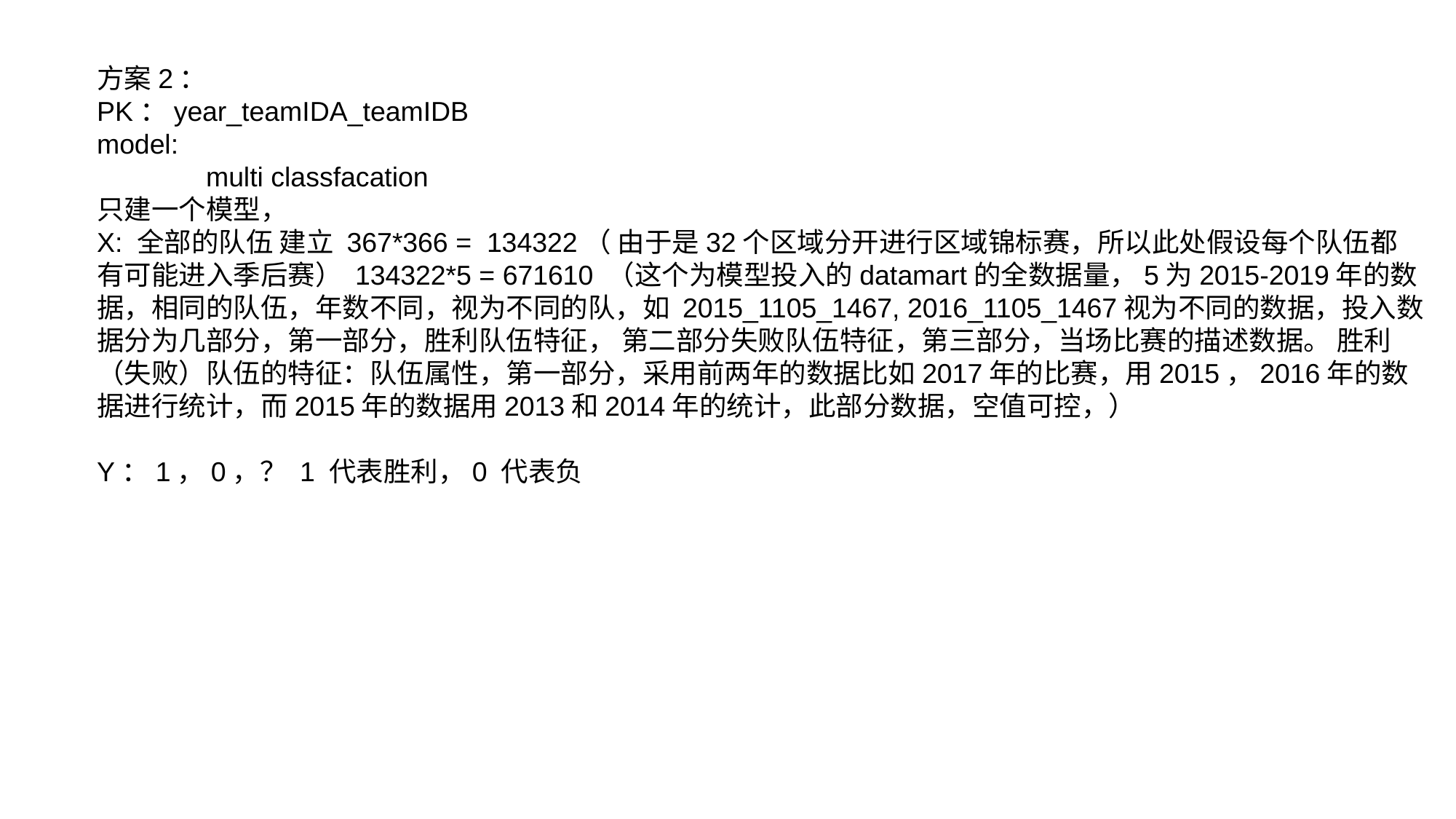

方案2：
PK：year_teamIDA_teamIDB
model:
	multi classfacation
只建一个模型，
X: 全部的队伍 建立 367*366 =  134322（ 由于是32个区域分开进行区域锦标赛，所以此处假设每个队伍都有可能进入季后赛） 134322*5 = 671610 （这个为模型投入的datamart的全数据量，5为2015-2019年的数据，相同的队伍，年数不同，视为不同的队，如 2015_1105_1467, 2016_1105_1467视为不同的数据，投入数据分为几部分，第一部分，胜利队伍特征， 第二部分失败队伍特征，第三部分，当场比赛的描述数据。 胜利（失败）队伍的特征：队伍属性，第一部分，采用前两年的数据比如2017年的比赛，用2015，2016年的数据进行统计，而2015年的数据用2013和2014年的统计，此部分数据，空值可控，）

Y：1，0，？ 1 代表胜利，0 代表负